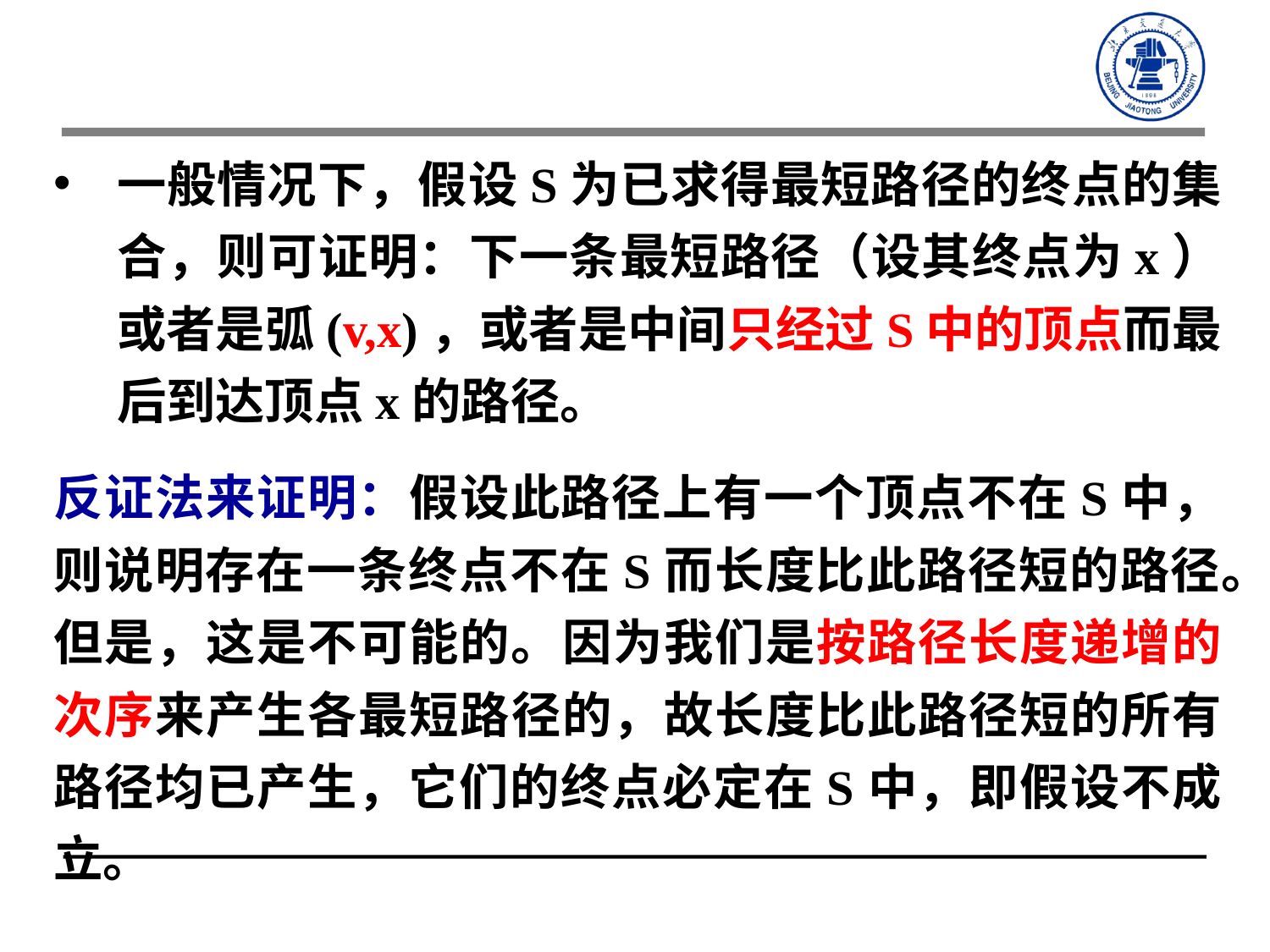

一般情况下，假设S为已求得最短路径的终点的集合，则可证明：下一条最短路径（设其终点为x）或者是弧(v,x)，或者是中间只经过S中的顶点而最后到达顶点x的路径。
反证法来证明：假设此路径上有一个顶点不在S中，则说明存在一条终点不在S而长度比此路径短的路径。但是，这是不可能的。因为我们是按路径长度递增的次序来产生各最短路径的，故长度比此路径短的所有路径均已产生，它们的终点必定在S中，即假设不成立。